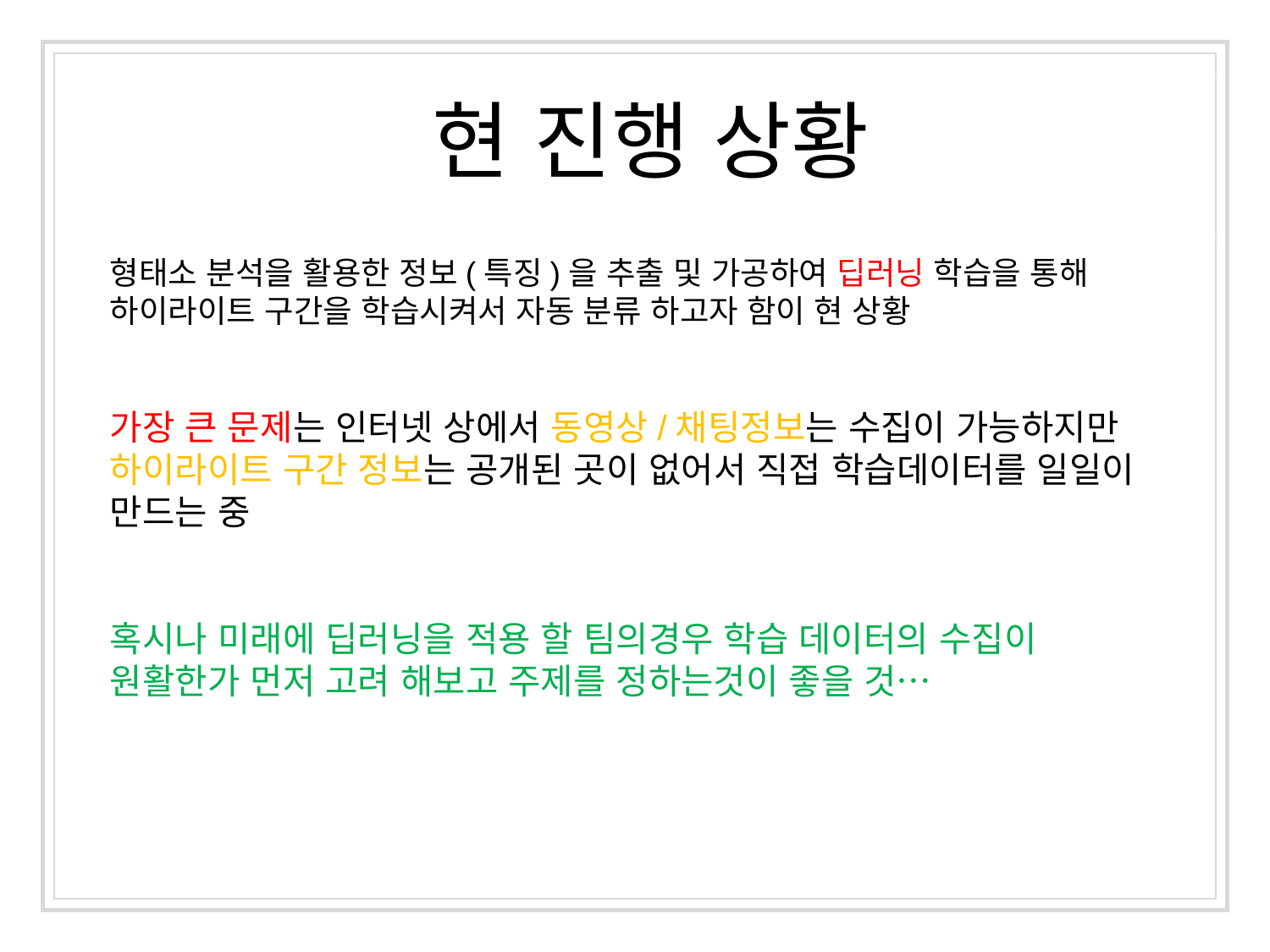

현 진행 상황
형태소 분석을 활용한 정보(특징)을 추출 및 가공하여 딥러닝 학습을 통해 하이라이트 구간을 학습시켜서 자동 분류 하고자 함이 현 상황

가장 큰 문제는 인터넷 상에서 동영상/채팅정보는 수집이 가능하지만 하이라이트 구간 정보는 공개된 곳이 없어서 직접 학습데이터를 일일이 만드는 중

혹시나 미래에 딥러닝을 적용 할 팀의경우 학습 데이터의 수집이 원활한가 먼저 고려 해보고 주제를 정하는것이 좋을 것…